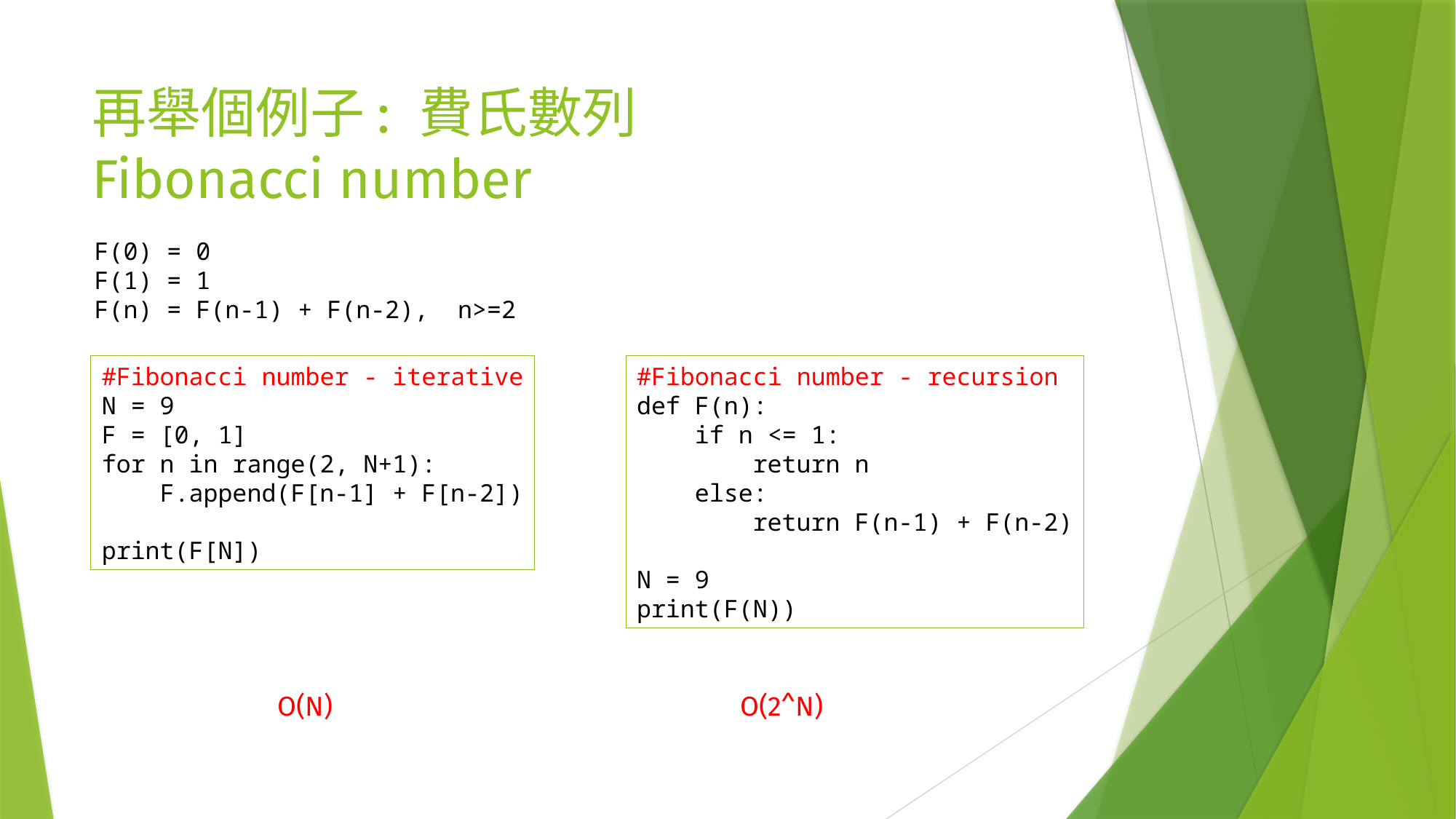

# 再舉個例子: 費氏數列 Fibonacci number
F(0) = 0
F(1) = 1
F(n) = F(n-1) + F(n-2),  n>=2
#Fibonacci number - iterative
N = 9
F = [0, 1]
for n in range(2, N+1):
    F.append(F[n-1] + F[n-2])

print(F[N])
#Fibonacci number - recursion
def F(n):
    if n <= 1:
        return n
    else:
        return F(n-1) + F(n-2)

N = 9
print(F(N))
O(N)
O(2^N)